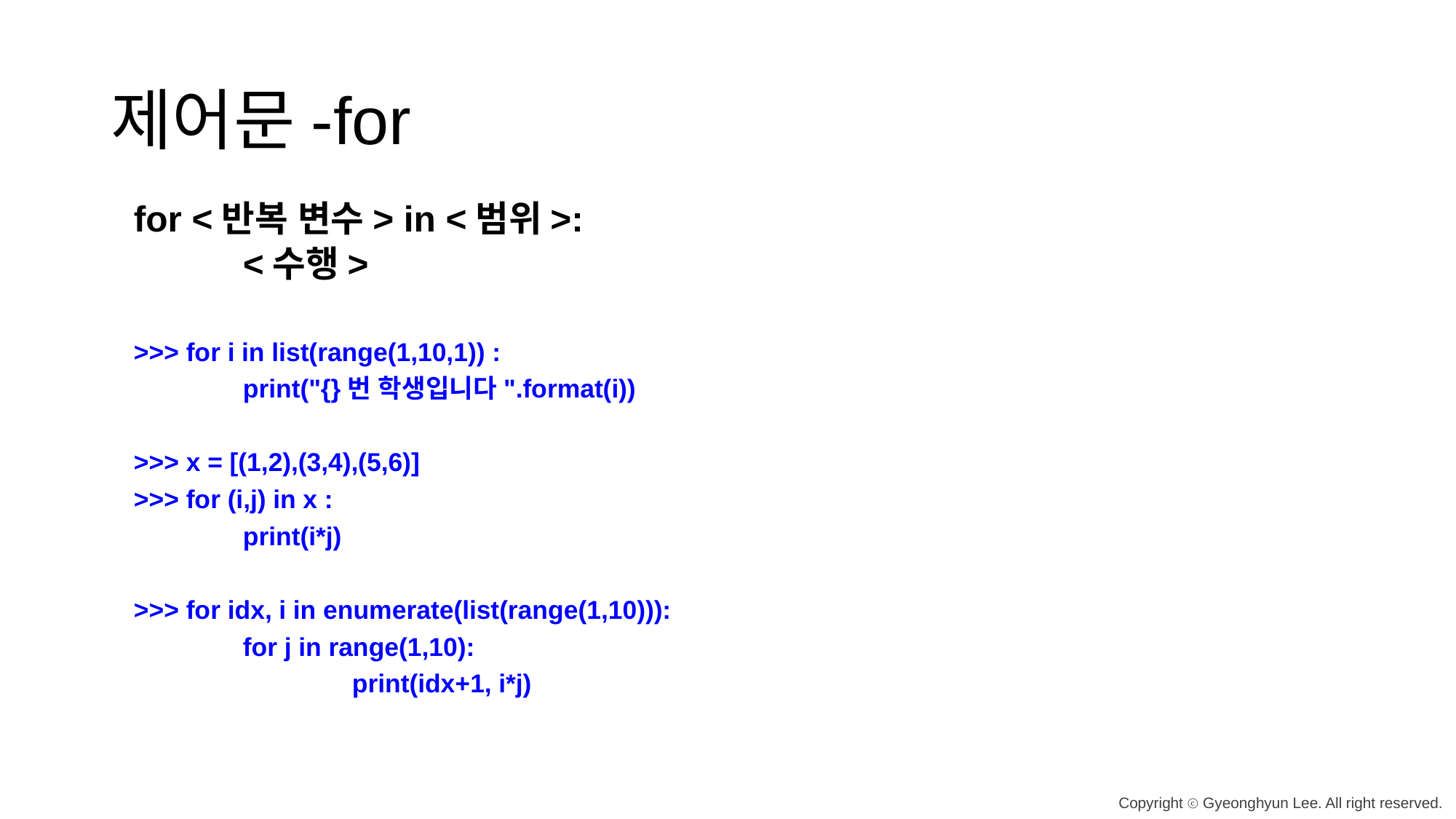

# 제어문-for
for <반복 변수> in <범위>:
	<수행>

>>> for i in list(range(1,10,1)) :
	print("{}번 학생입니다".format(i))

>>> x = [(1,2),(3,4),(5,6)]
>>> for (i,j) in x :
	print(i*j)

>>> for idx, i in enumerate(list(range(1,10))):
	for j in range(1,10):
		print(idx+1, i*j)